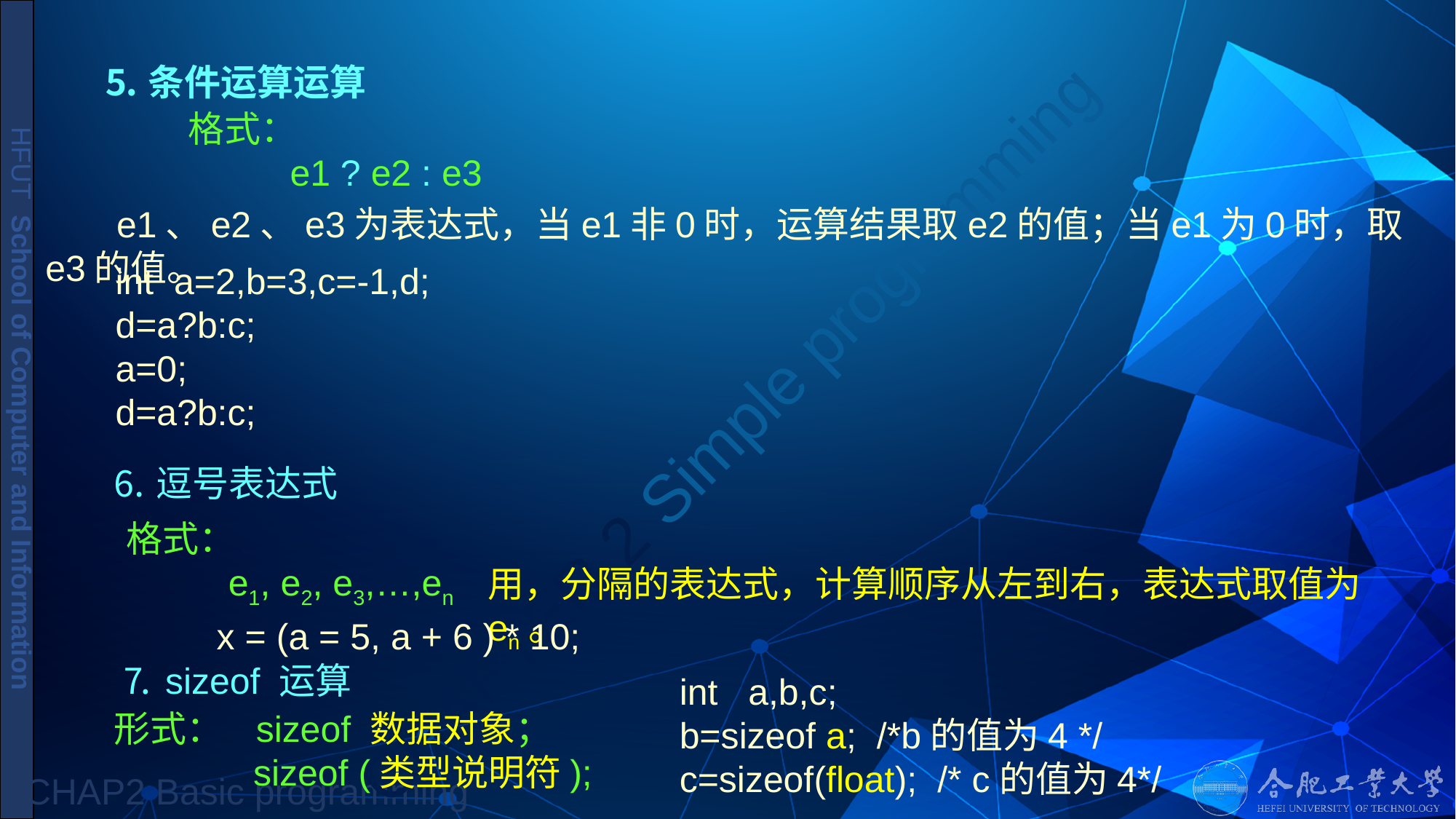

# ⒌条件运算运算
格式：
          e1 ? e2 : e3
       e1、e2、e3为表达式，当e1非0时，运算结果取e2的值；当e1为0时，取e3的值。
int  a=2,b=3,c=-1,d;
d=a?b:c;
a=0;
d=a?b:c;
⒍逗号表达式
格式：
          e1, e2, e3,…,en
用，分隔的表达式，计算顺序从左到右，表达式取值为en。
x = (a = 5, a + 6 ) * 10;
⒎ sizeof 运算
int   a,b,c;
b=sizeof a;  /*b的值为4 */
c=sizeof(float);  /* c的值为4*/
形式：   sizeof 数据对象；
        	   sizeof (类型说明符);